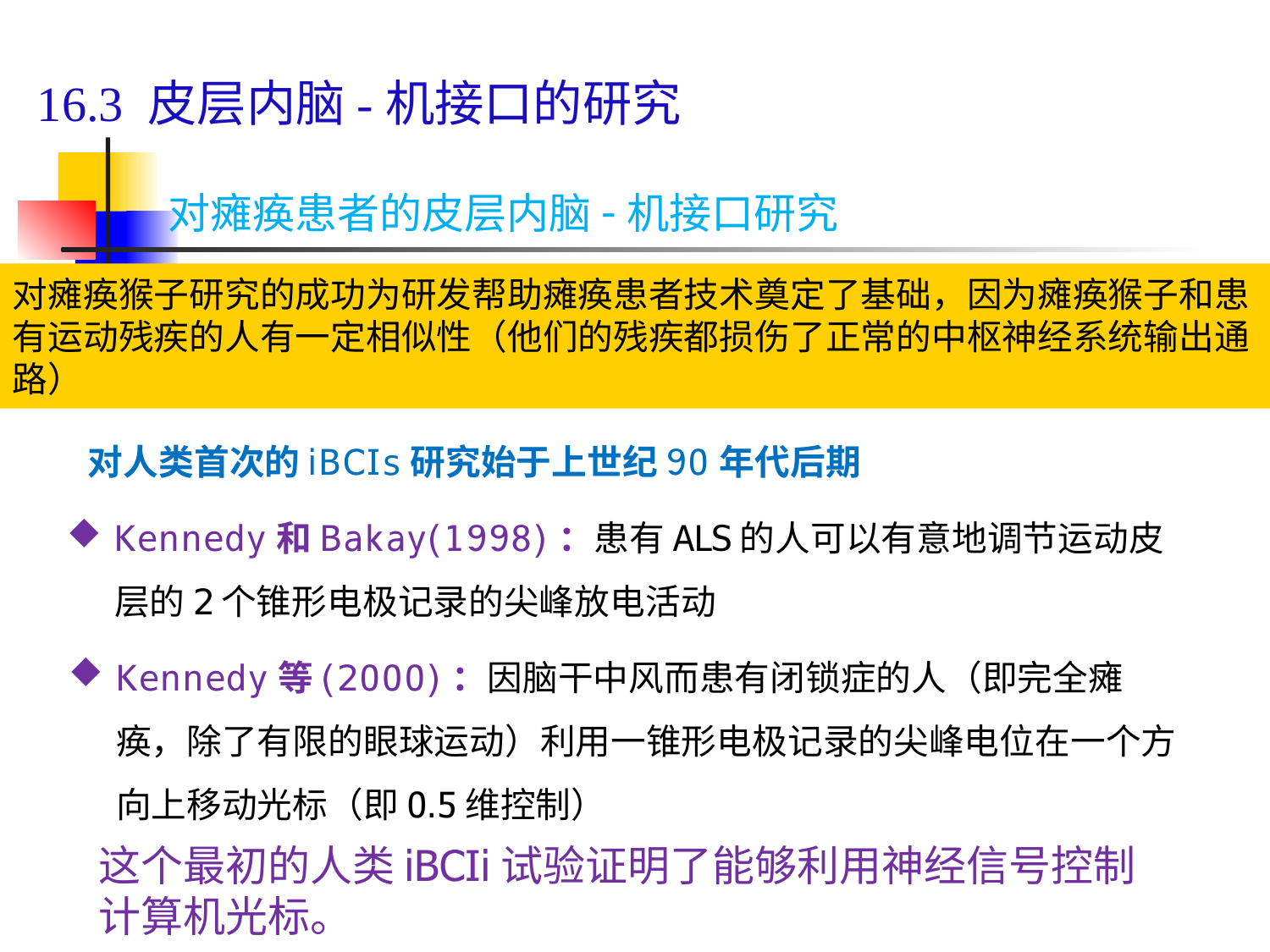

# 16.3 皮层内脑-机接口的研究
对瘫痪患者的皮层内脑-机接口研究
对瘫痪猴子研究的成功为研发帮助瘫痪患者技术奠定了基础，因为瘫痪猴子和患有运动残疾的人有一定相似性（他们的残疾都损伤了正常的中枢神经系统输出通路）
对人类首次的iBCIs研究始于上世纪90年代后期
Kennedy和Bakay(1998)：患有ALS的人可以有意地调节运动皮层的2个锥形电极记录的尖峰放电活动
Kennedy等(2000)：因脑干中风而患有闭锁症的人（即完全瘫痪，除了有限的眼球运动）利用一锥形电极记录的尖峰电位在一个方向上移动光标（即0.5维控制）
这个最初的人类iBCIi试验证明了能够利用神经信号控制计算机光标。